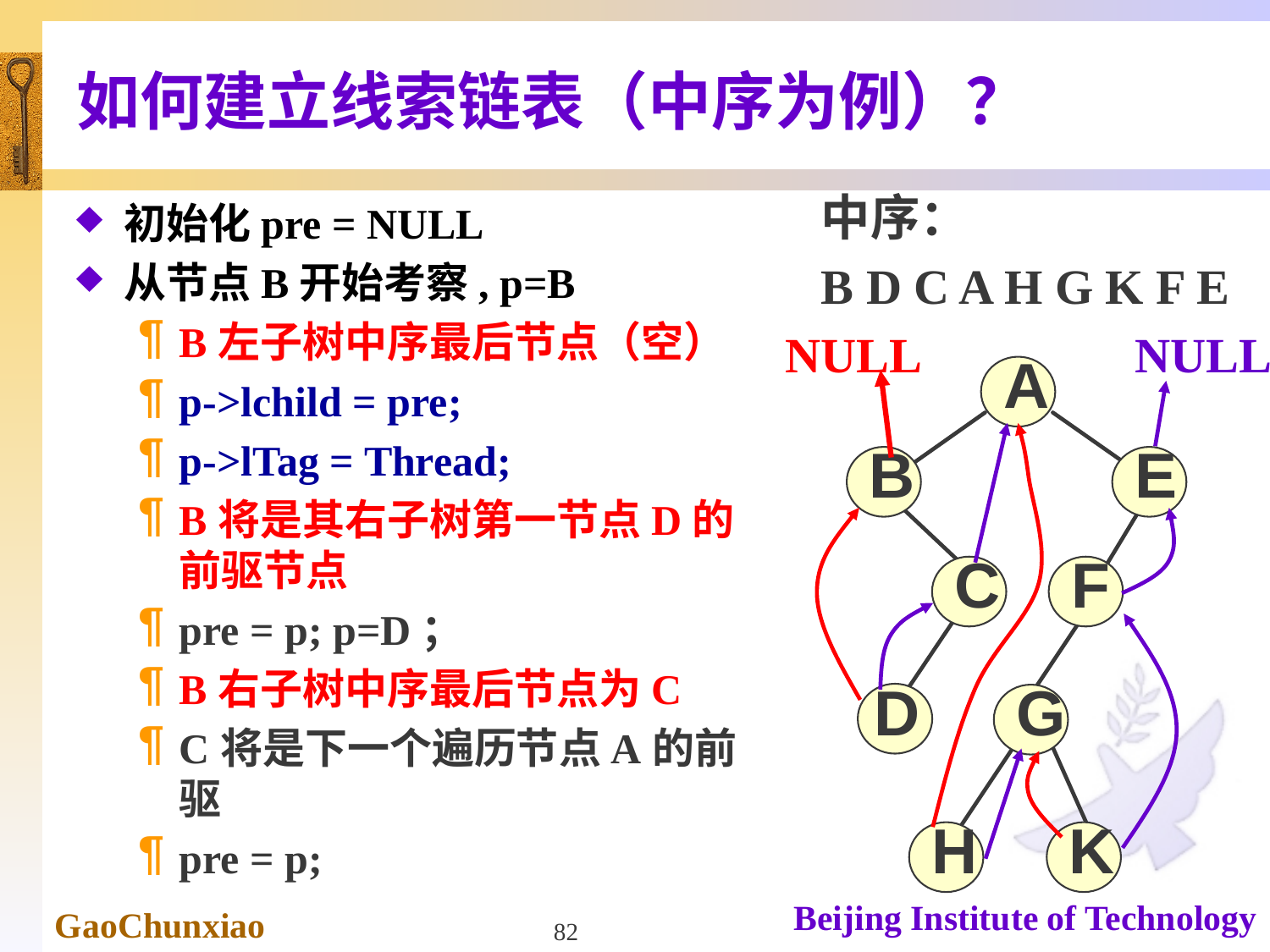

# 如何建立线索链表（中序为例）？
中序：
B D C A H G K F E
初始化pre = NULL
从节点B开始考察, p=B
B左子树中序最后节点（空）
p->lchild = pre;
p->lTag = Thread;
B将是其右子树第一节点D的前驱节点
pre = p; p=D；
B右子树中序最后节点为C
C将是下一个遍历节点A的前驱
pre = p;
NULL

NULL

 A

 B

 E

 C

 F

D

 G

 H

 K

82